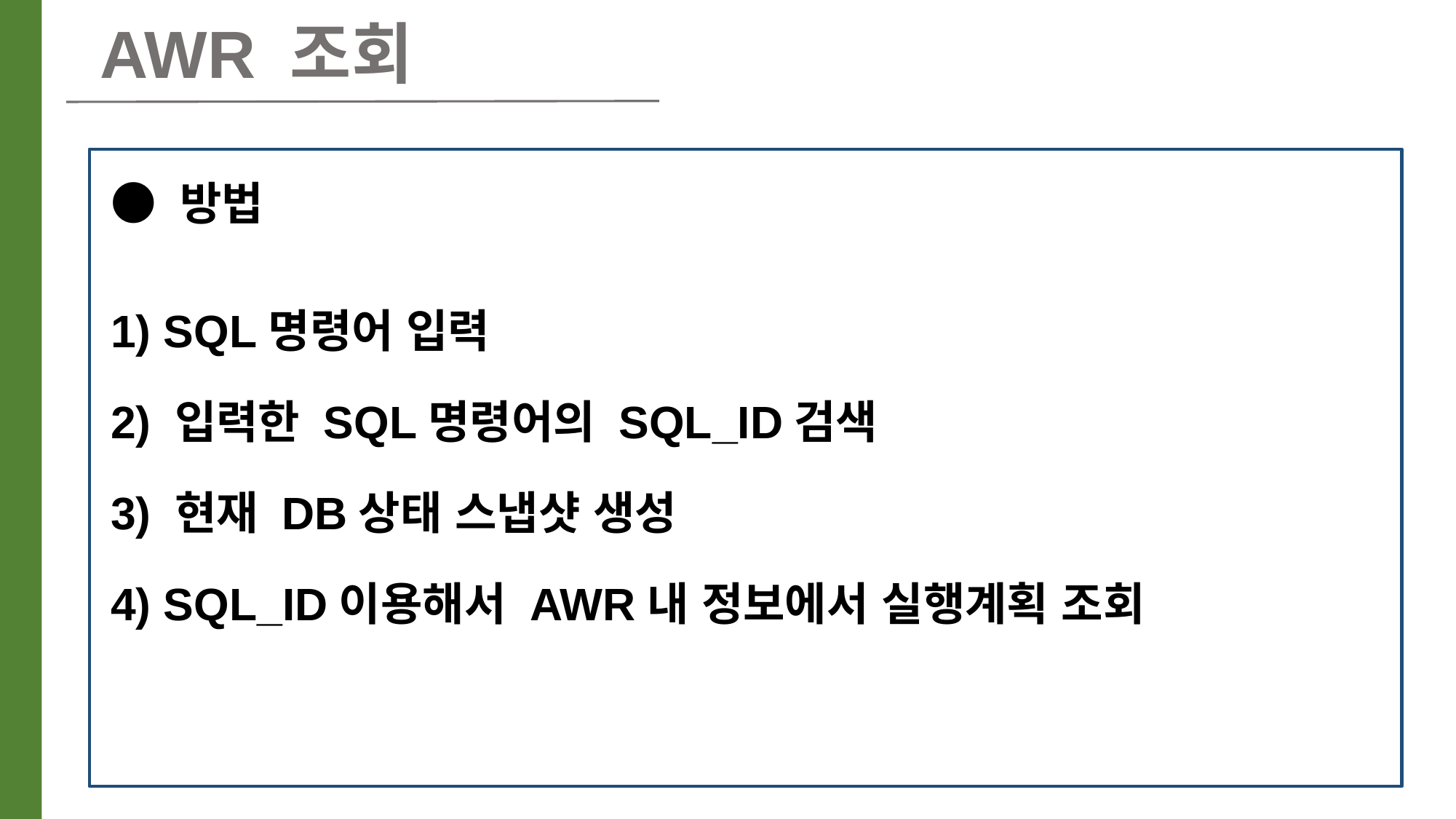

AWR 조회
● 방법

1) SQL명령어 입력
2) 입력한 SQL명령어의 SQL_ID검색
3) 현재 DB상태 스냅샷 생성
4) SQL_ID이용해서 AWR내 정보에서 실행계획 조회